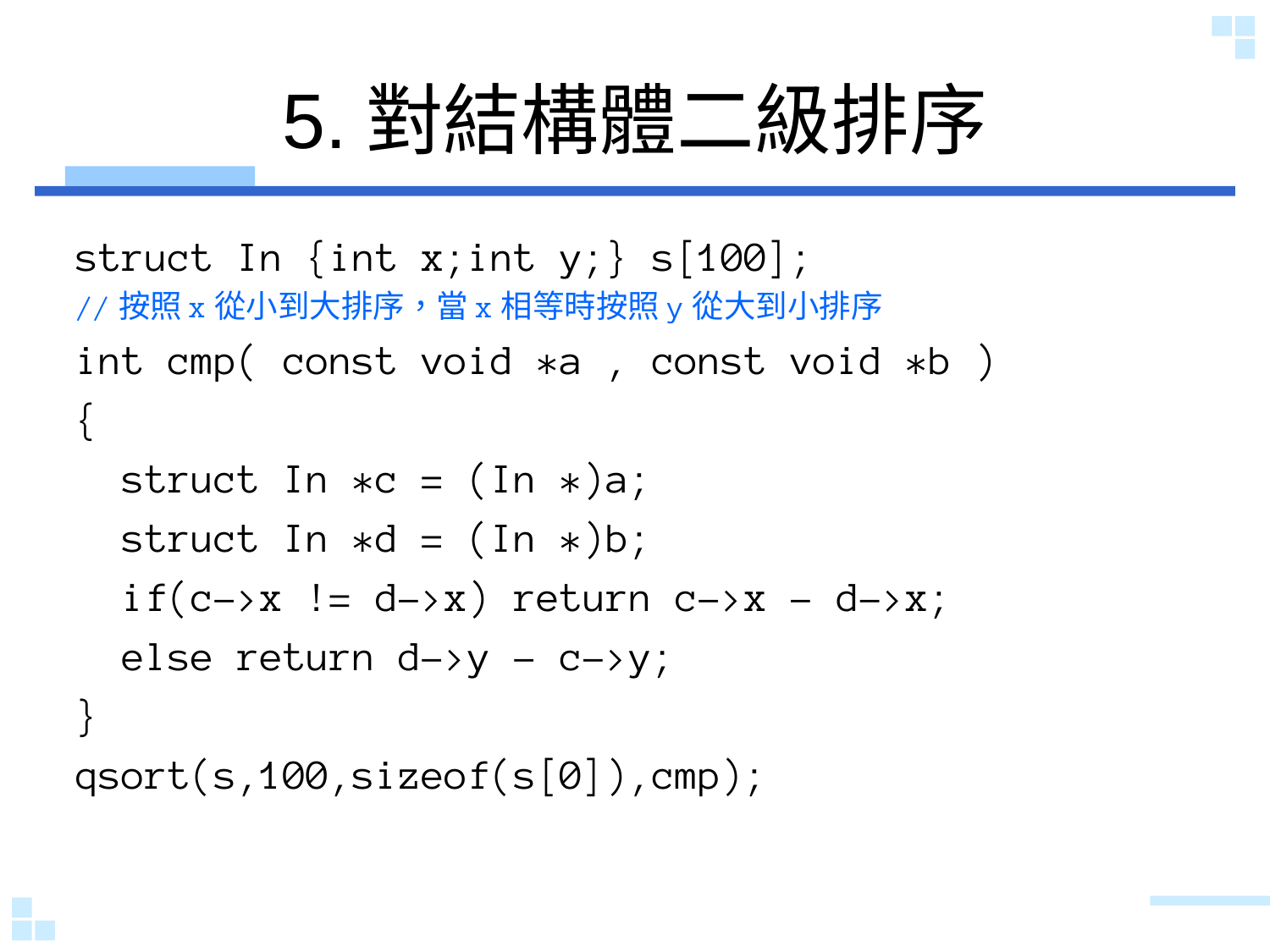

# 5.對結構體二級排序
struct In {int x;int y;} s[100];
//按照x從小到大排序，當x相等時按照y從大到小排序
int cmp( const void *a , const void *b )
{
  struct In *c = (In *)a;
  struct In *d = (In *)b;
  if(c->x != d->x) return c->x - d->x;
  else return d->y - c->y;
}
qsort(s,100,sizeof(s[0]),cmp);